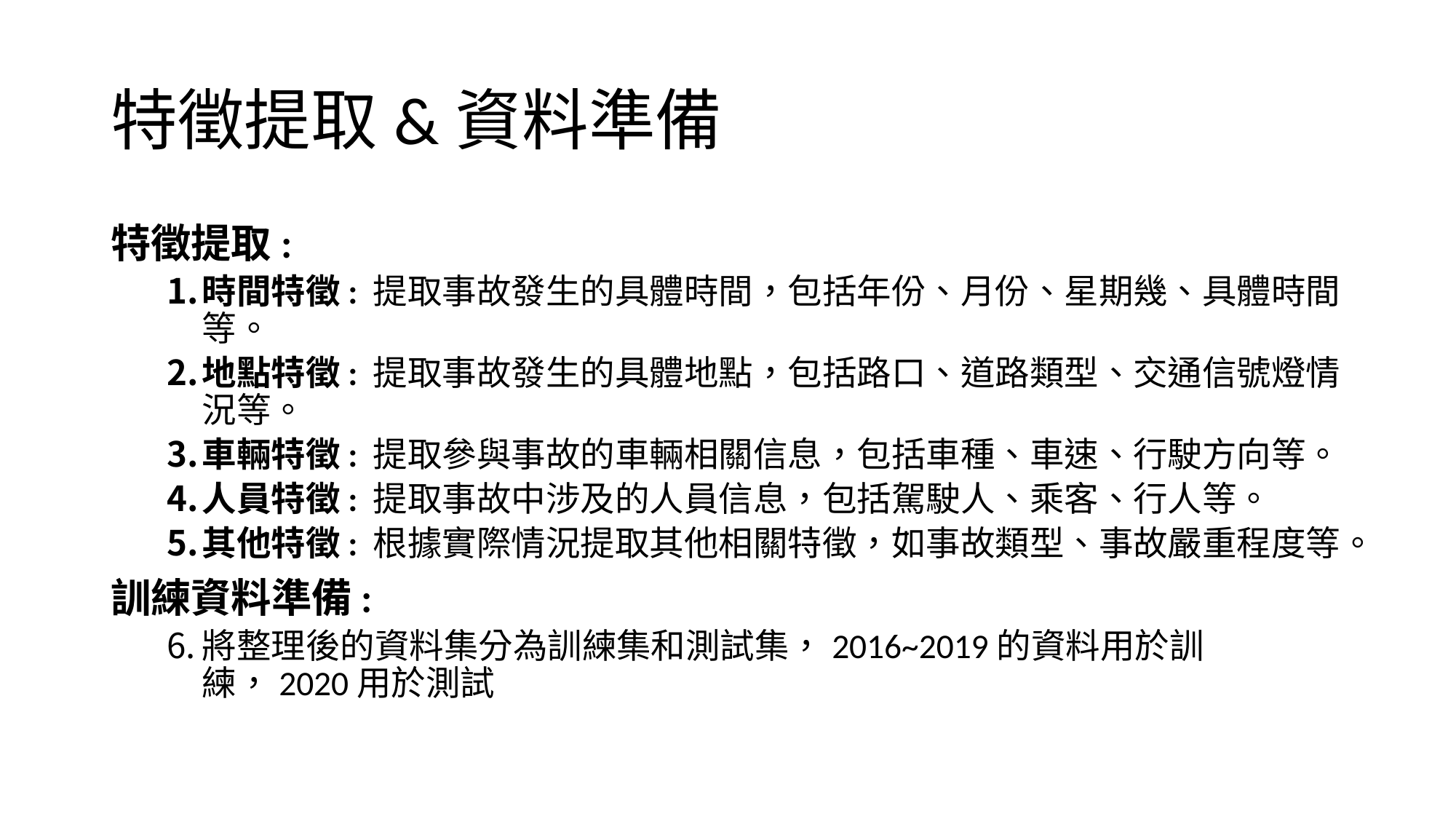

# 特徵提取&資料準備
特徵提取:
時間特徵: 提取事故發生的具體時間，包括年份、月份、星期幾、具體時間等。
地點特徵: 提取事故發生的具體地點，包括路口、道路類型、交通信號燈情況等。
車輛特徵: 提取參與事故的車輛相關信息，包括車種、車速、行駛方向等。
人員特徵: 提取事故中涉及的人員信息，包括駕駛人、乘客、行人等。
其他特徵: 根據實際情況提取其他相關特徵，如事故類型、事故嚴重程度等。
訓練資料準備:
將整理後的資料集分為訓練集和測試集，2016~2019的資料用於訓練，2020用於測試